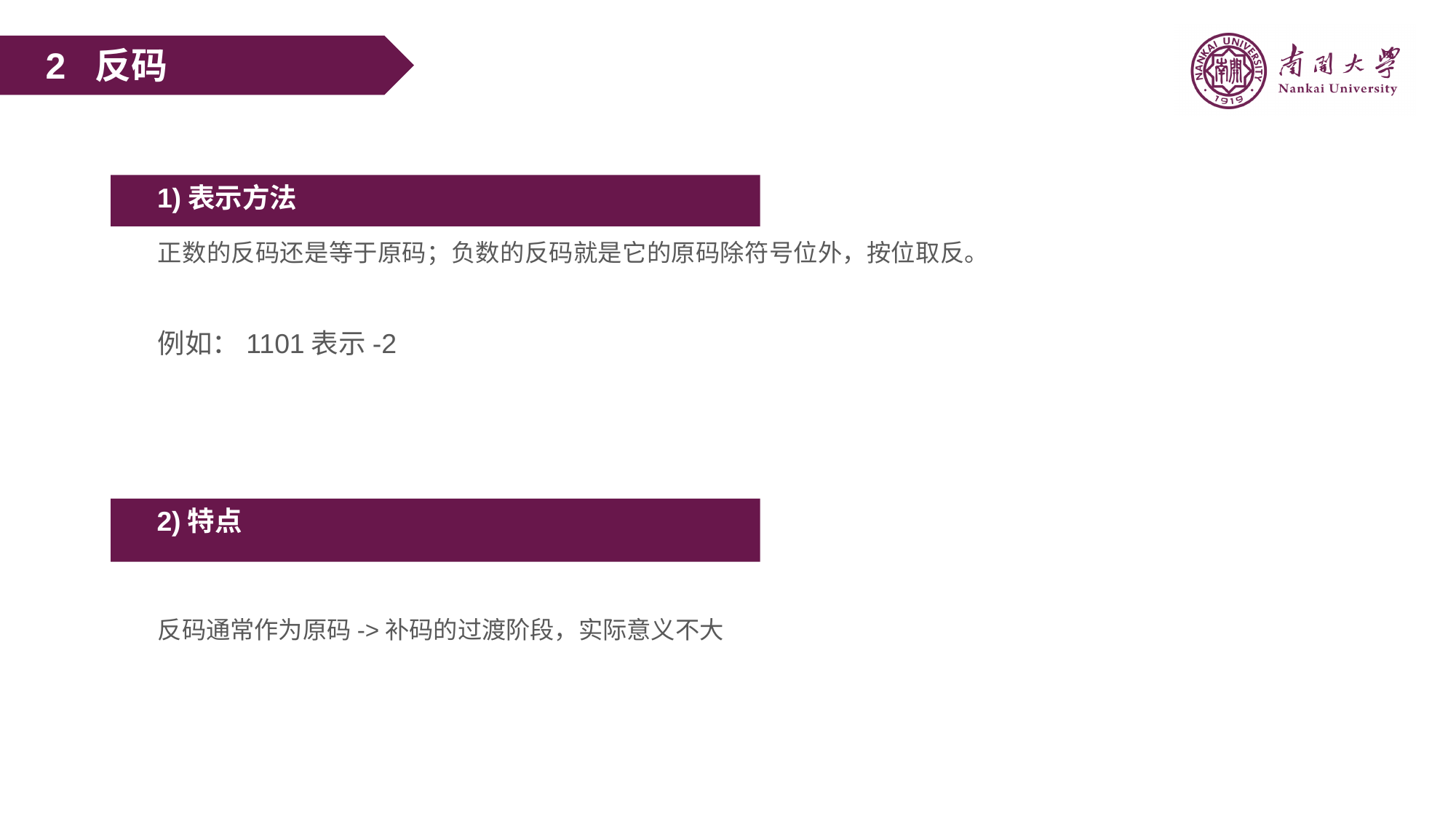

2  反码

1)表示方法
正数的反码还是等于原码；负数的反码就是它的原码除符号位外，按位取反。
例如：1101表示-2

2)特点
反码通常作为原码->补码的过渡阶段，实际意义不大